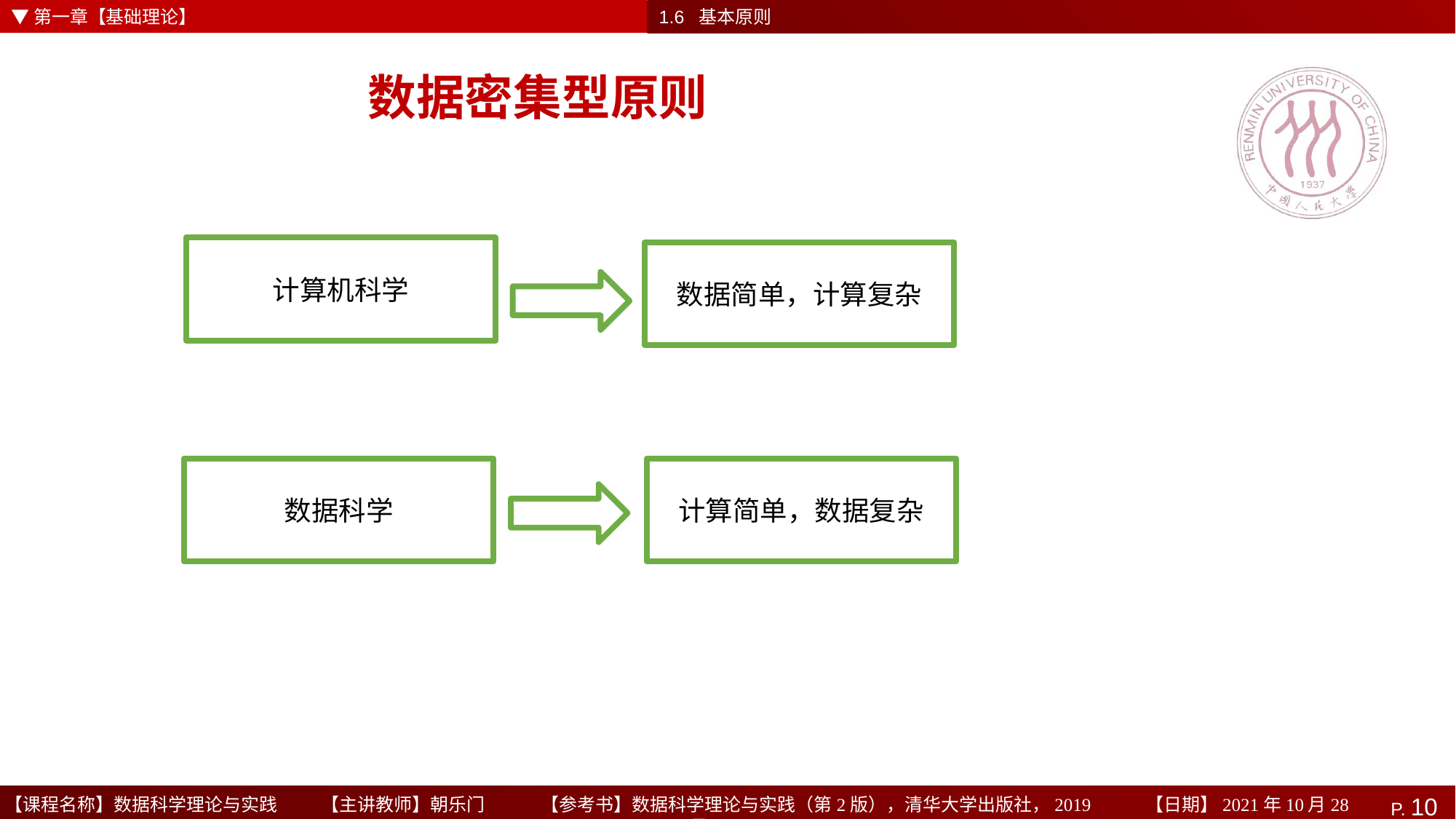

▼第一章【基础理论】

1.6  基本原则

# 数据密集型原则
计算机科学
数据简单，计算复杂

数据科学
计算简单，数据复杂